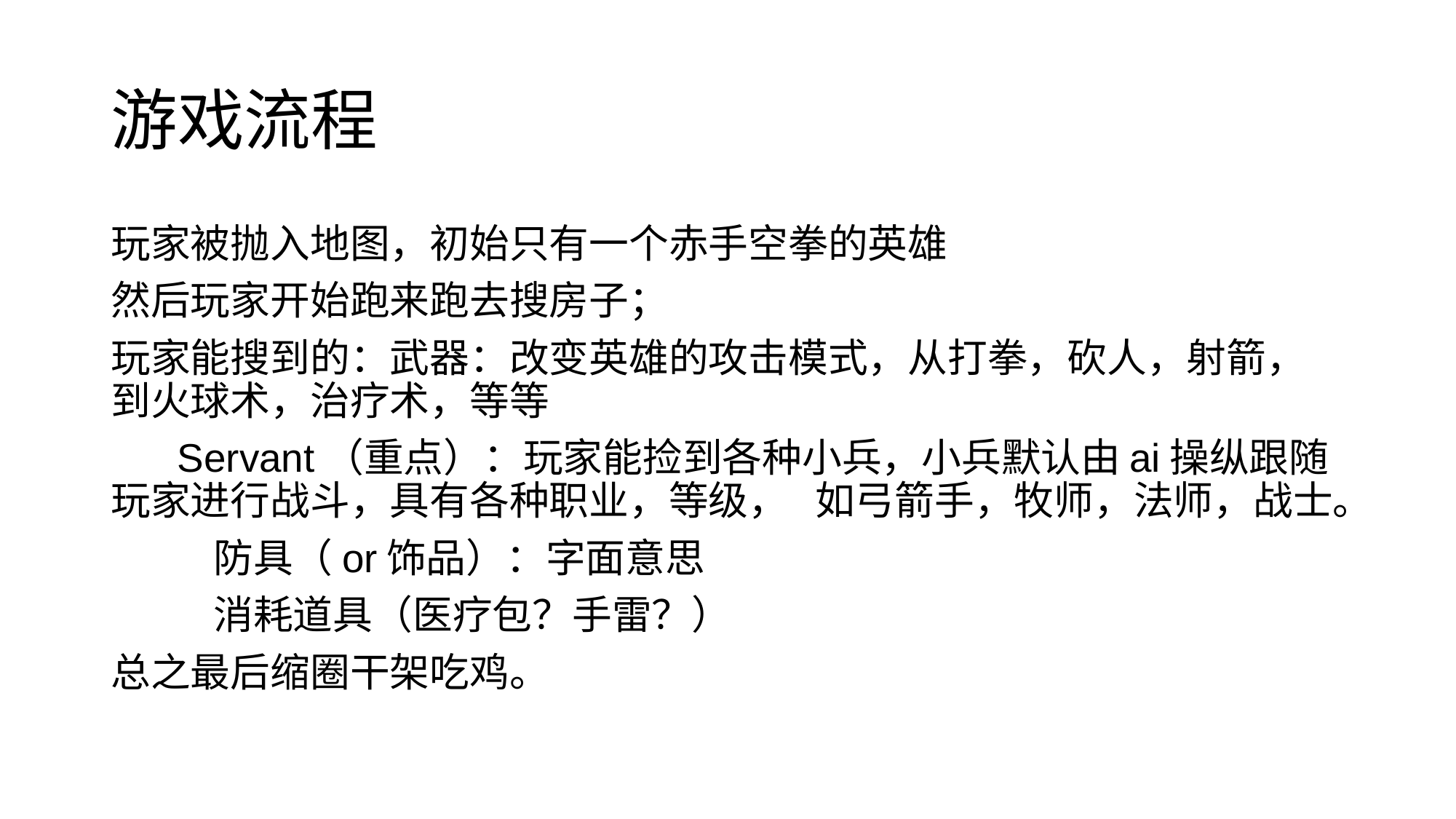

# 游戏流程
玩家被抛入地图，初始只有一个赤手空拳的英雄
然后玩家开始跑来跑去搜房子；
玩家能搜到的：武器：改变英雄的攻击模式，从打拳，砍人，射箭，到火球术，治疗术，等等
      Servant（重点）：玩家能捡到各种小兵，小兵默认由ai操纵跟随玩家进行战斗，具有各种职业，等级，   如弓箭手，牧师，法师，战士。
	防具（or饰品）：字面意思
	消耗道具（医疗包？手雷？）
总之最后缩圈干架吃鸡。